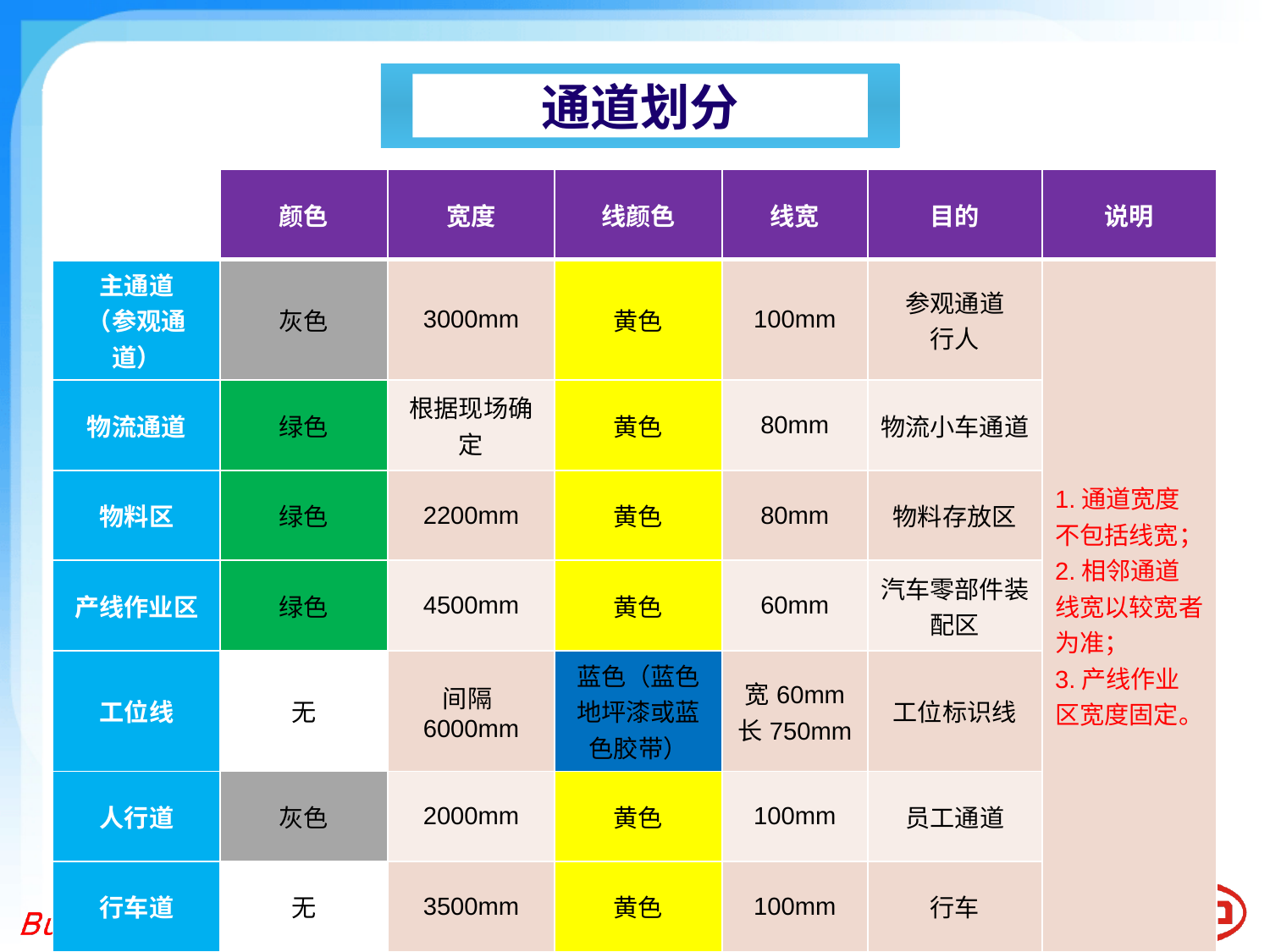

通道划分
|  | 颜色 | 宽度 | 线颜色 | 线宽 | 目的 | 说明 |
| --- | --- | --- | --- | --- | --- | --- |
| 主通道 （参观通道） | 灰色 | 3000mm | 黄色 | 100mm | 参观通道 行人 | 1.通道宽度不包括线宽； 2.相邻通道线宽以较宽者为准； 3.产线作业区宽度固定。 |
| 物流通道 | 绿色 | 根据现场确定 | 黄色 | 80mm | 物流小车通道 |  |
| 物料区 | 绿色 | 2200mm | 黄色 | 80mm | 物料存放区 |  |
| 产线作业区 | 绿色 | 4500mm | 黄色 | 60mm | 汽车零部件装配区 |  |
| 工位线 | 无 | 间隔6000mm | 蓝色（蓝色地坪漆或蓝色胶带） | 宽60mm 长750mm | 工位标识线 |  |
| 人行道 | 灰色 | 2000mm | 黄色 | 100mm | 员工通道 |  |
| 行车道 | 无 | 3500mm | 黄色 | 100mm | 行车 |  |
11